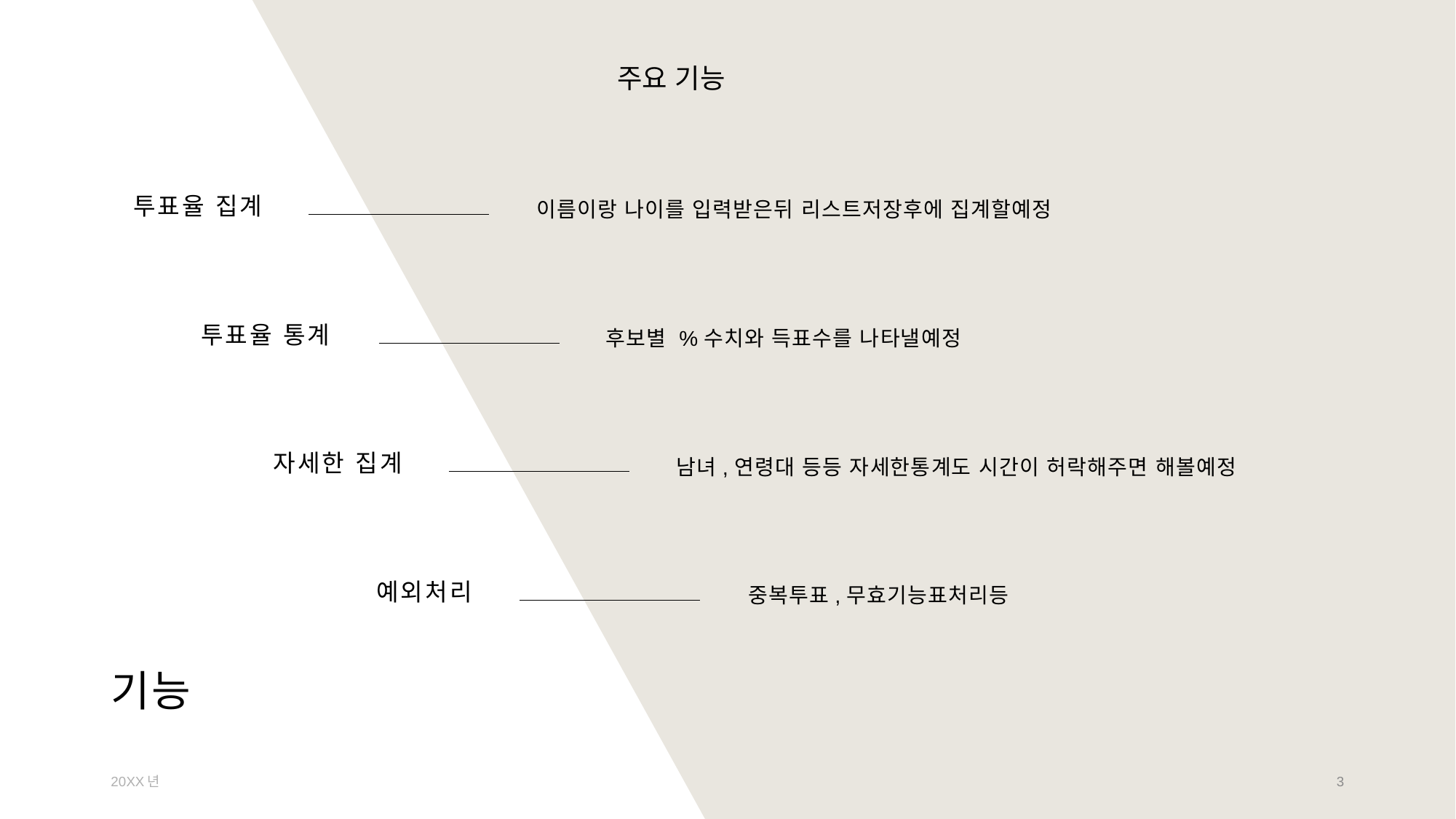

주요 기능
투표율 집계
이름이랑 나이를 입력받은뒤 리스트저장후에 집계할예정
투표율 통계
후보별 %수치와 득표수를 나타낼예정
자세한 집계
남녀,연령대 등등 자세한통계도 시간이 허락해주면 해볼예정
예외처리
중복투표,무효기능표처리등
# 기능
20XX년
3